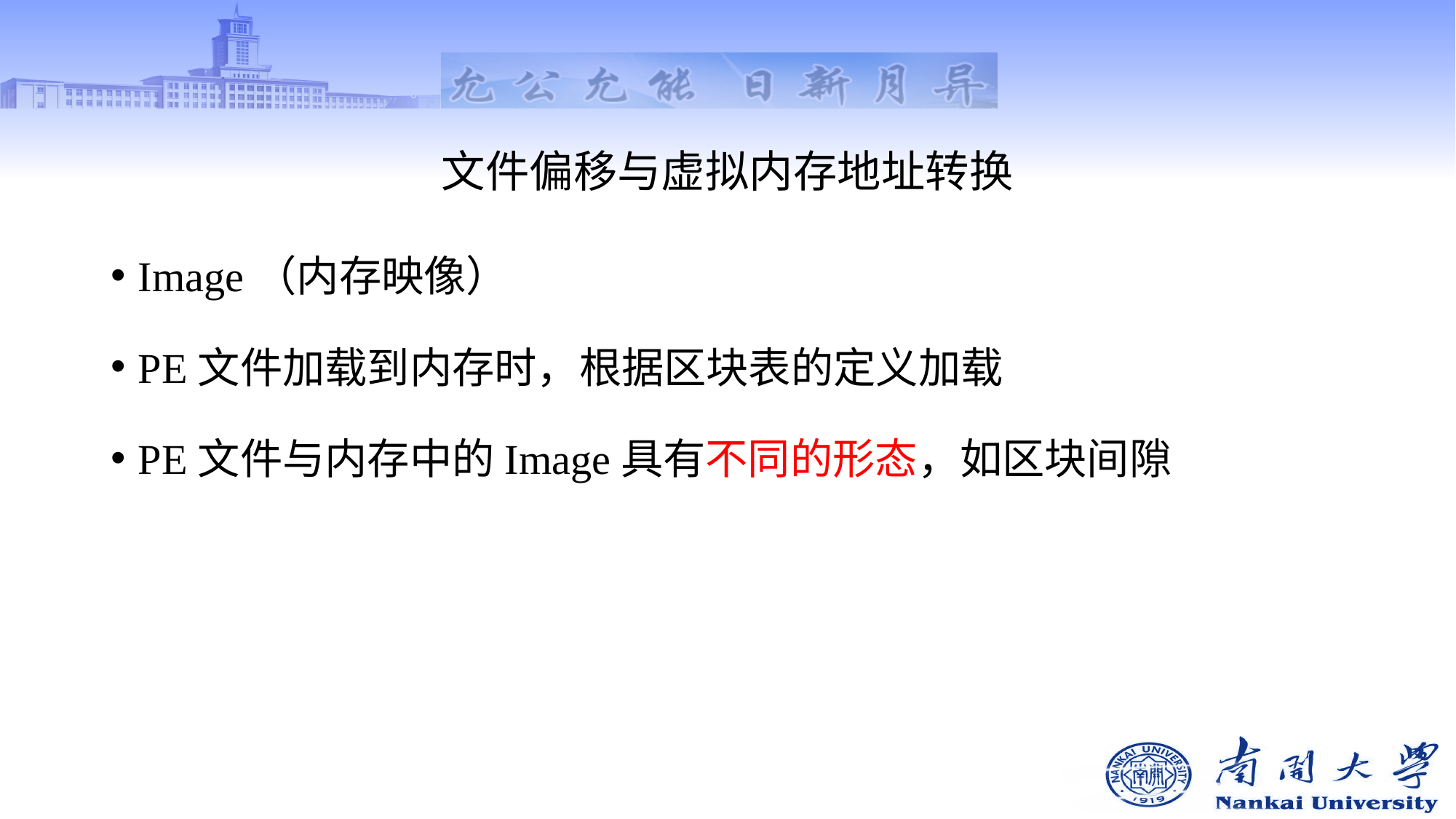

# 文件偏移与虚拟内存地址转换
Image（内存映像）
PE文件加载到内存时，根据区块表的定义加载
PE文件与内存中的Image具有不同的形态，如区块间隙